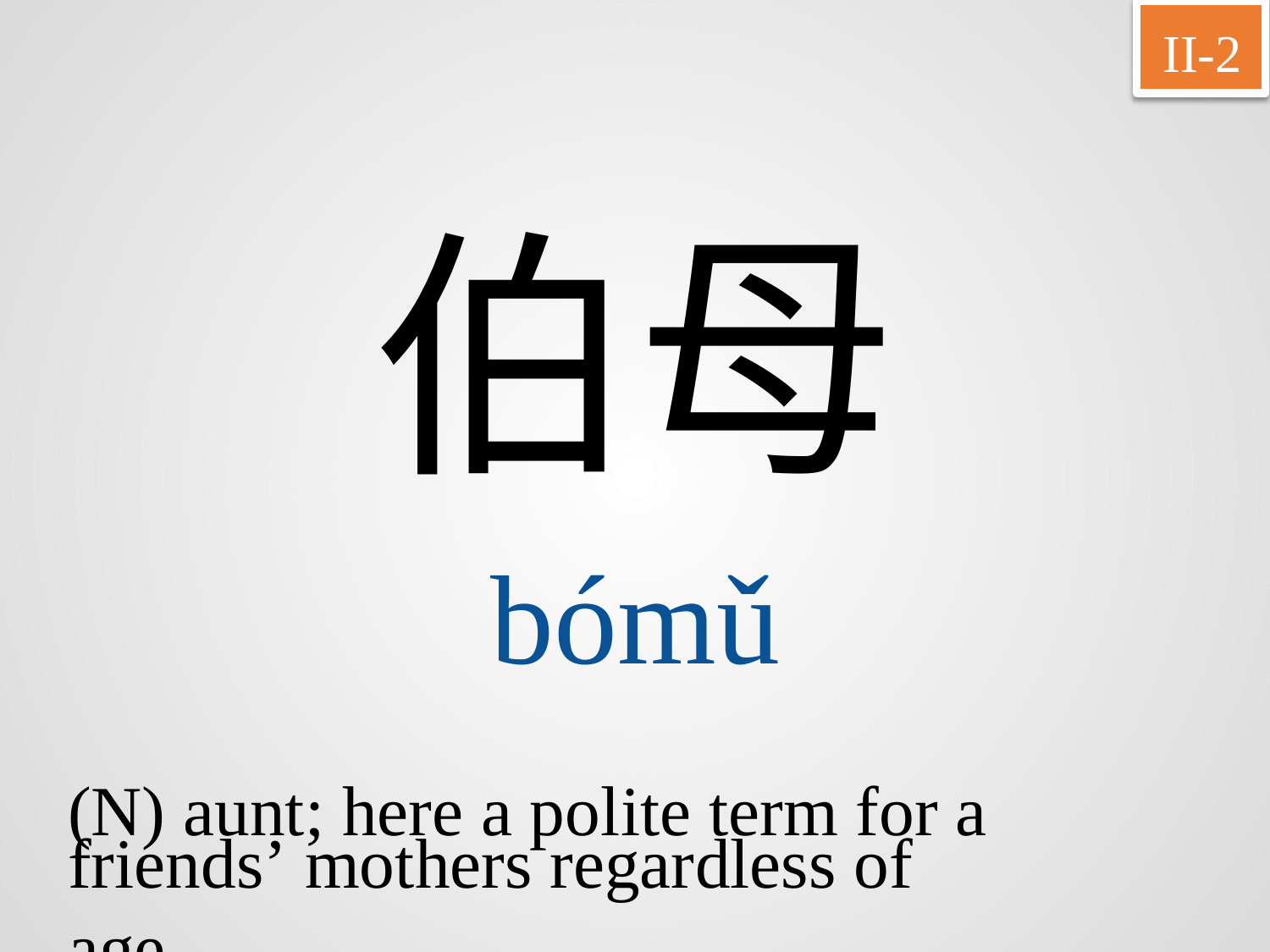

II-2

伯母
bómǔ
(N) aunt; here a polite term for a
friends’ mothers regardless of age